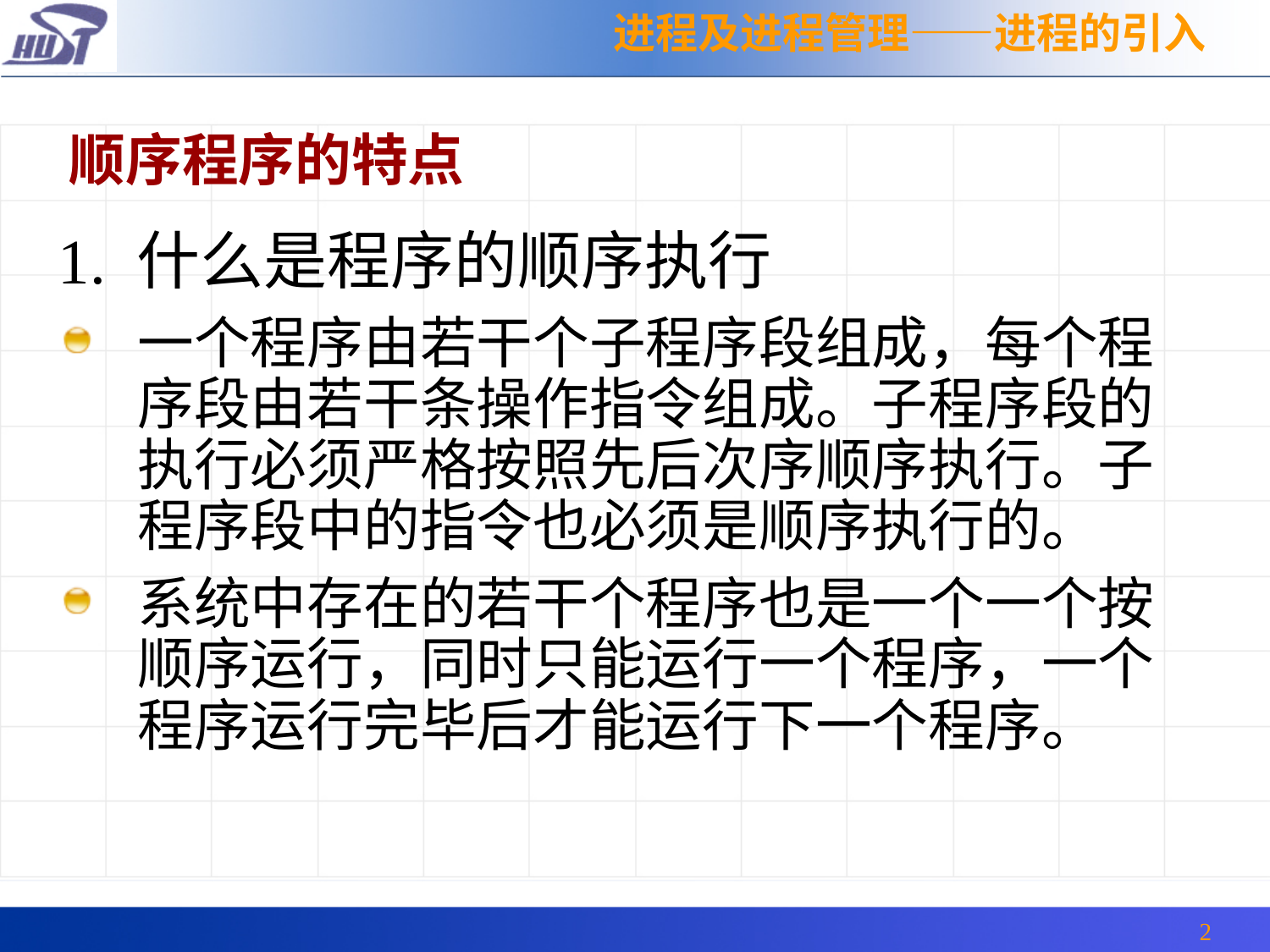

进程及进程管理——进程的引入
顺序程序的特点
1. 什么是程序的顺序执行
一个程序由若干个子程序段组成，每个程序段由若干条操作指令组成。子程序段的执行必须严格按照先后次序顺序执行。子程序段中的指令也必须是顺序执行的。
系统中存在的若干个程序也是一个一个按顺序运行，同时只能运行一个程序，一个程序运行完毕后才能运行下一个程序。
2